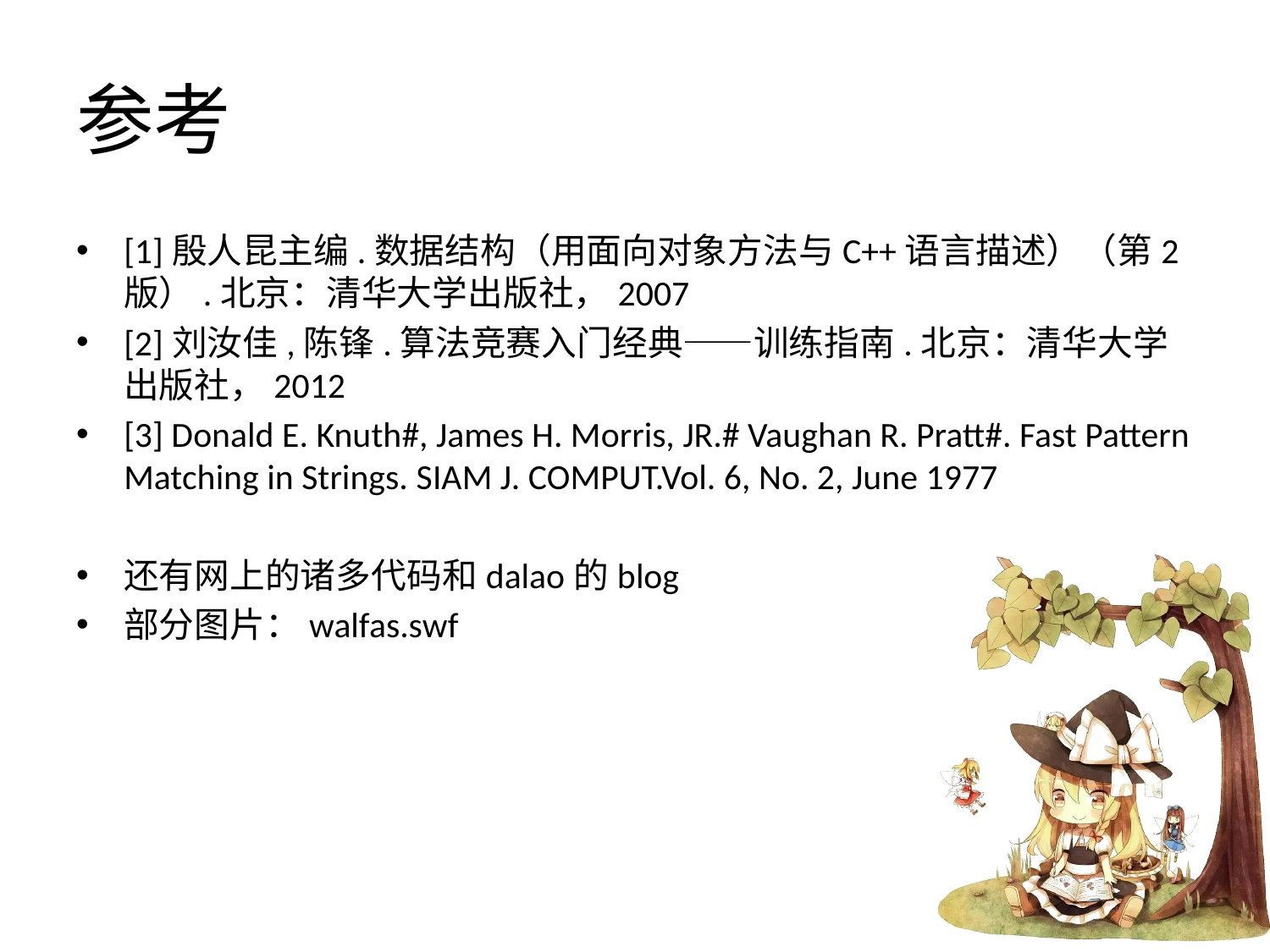

# 参考
[1]殷人昆主编.数据结构（用面向对象方法与C++语言描述）（第2版）.北京：清华大学出版社，2007
[2]刘汝佳,陈锋.算法竞赛入门经典——训练指南.北京：清华大学出版社，2012
[3] Donald E. Knuth#, James H. Morris, JR.# Vaughan R. Pratt#. Fast Pattern Matching in Strings. SIAM J. COMPUT.Vol. 6, No. 2, June 1977

还有网上的诸多代码和dalao的blog
部分图片：walfas.swf